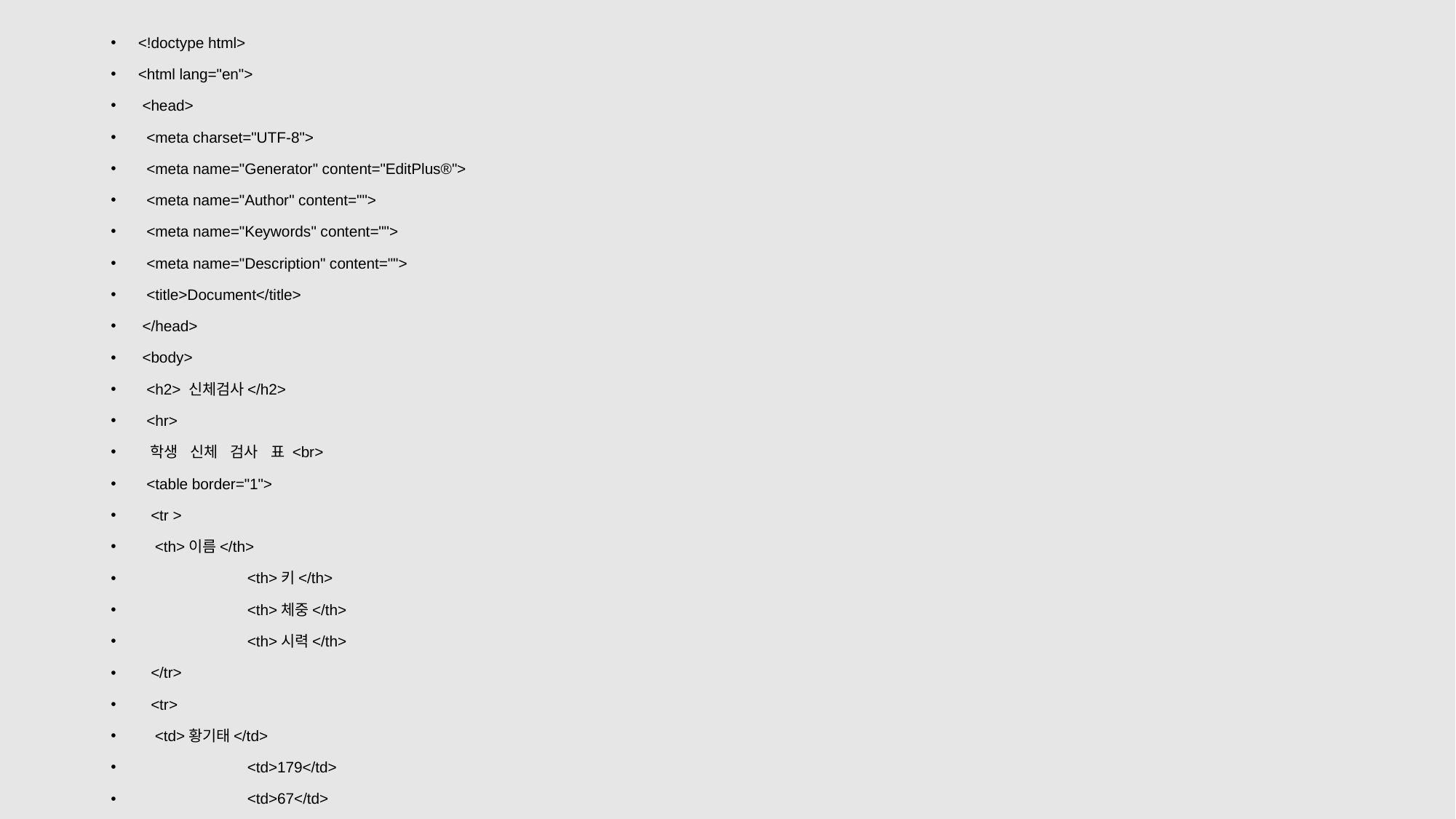

<!doctype html>
<html lang="en">
 <head>
  <meta charset="UTF-8">
  <meta name="Generator" content="EditPlus®">
  <meta name="Author" content="">
  <meta name="Keywords" content="">
  <meta name="Description" content="">
  <title>Document</title>
 </head>
 <body>
  <h2> 신체검사</h2>
  <hr>
  학생   신체   검사   표 <br>
  <table border="1">
   <tr >
    <th>이름</th>
	<th>키</th>
	<th>체중</th>
	<th>시력</th>
   </tr>
   <tr>
    <td>황기태</td>
	<td>179</td>
	<td>67</td>
	<td>1.0</td>
   </tr>
      <tr>
    <td>이재문</td>
	<td>177</td>
	<td>77</td>
	<td>2.0</td>
   </tr>
      <tr>
    <td>정인환</td>
	<td>189</td>
	<td>87</td>
	<td>1.2</td>
   </tr>
      <tr bold>
    <th>평균</th>
	<th>181</th>
	<th>77</th>
	<th>1.3</th>
   </tr>
  </table>
 </body>
</html>